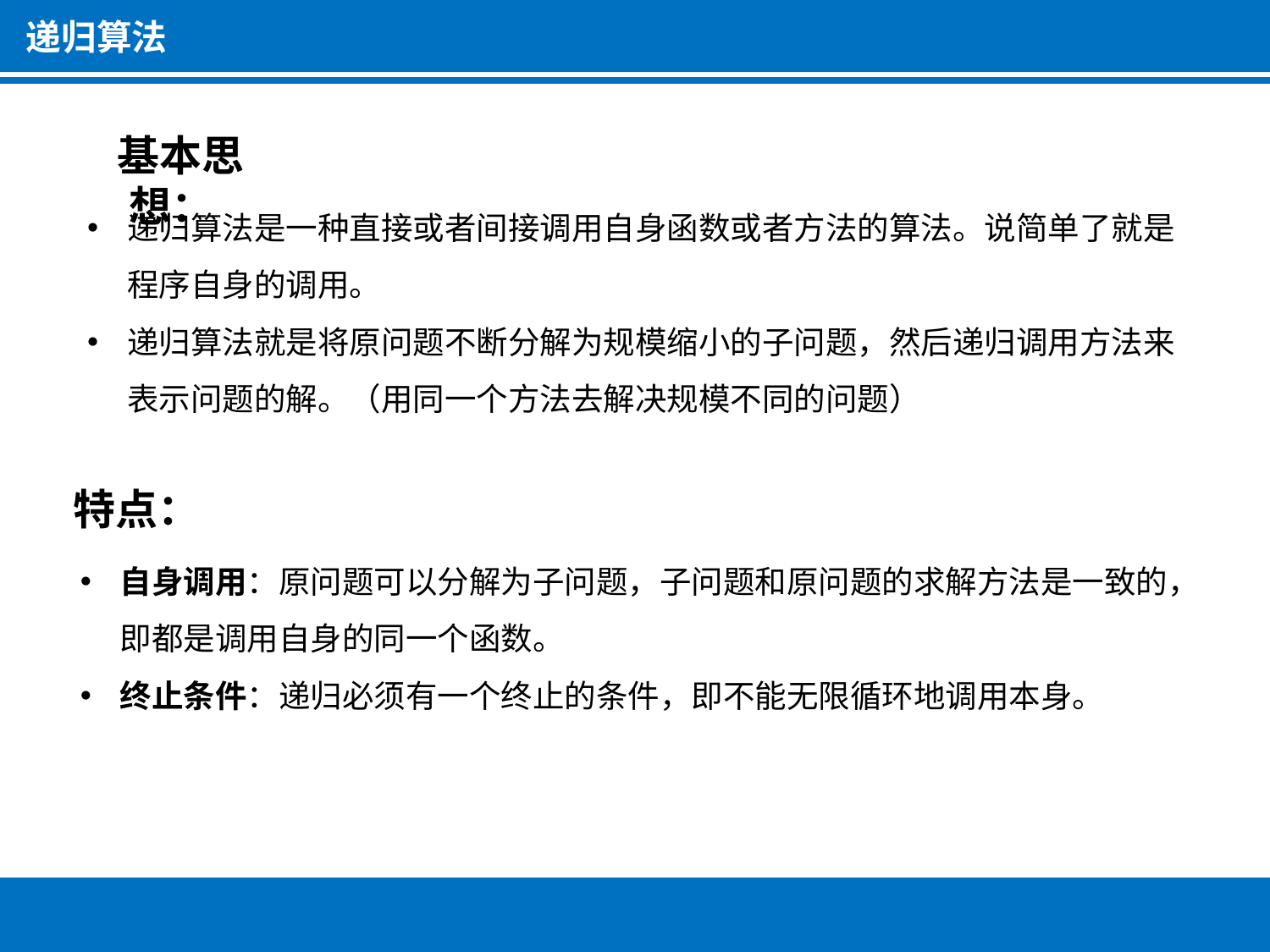

递归算法

基本思想：
递归算法是一种直接或者间接调用自身函数或者方法的算法。说简单了就是程序自身的调用。
递归算法就是将原问题不断分解为规模缩小的子问题，然后递归调用方法来表示问题的解。（用同一个方法去解决规模不同的问题）
特点：
自身调用：原问题可以分解为子问题，子问题和原问题的求解方法是一致的，即都是调用自身的同一个函数。
终止条件：递归必须有一个终止的条件，即不能无限循环地调用本身。